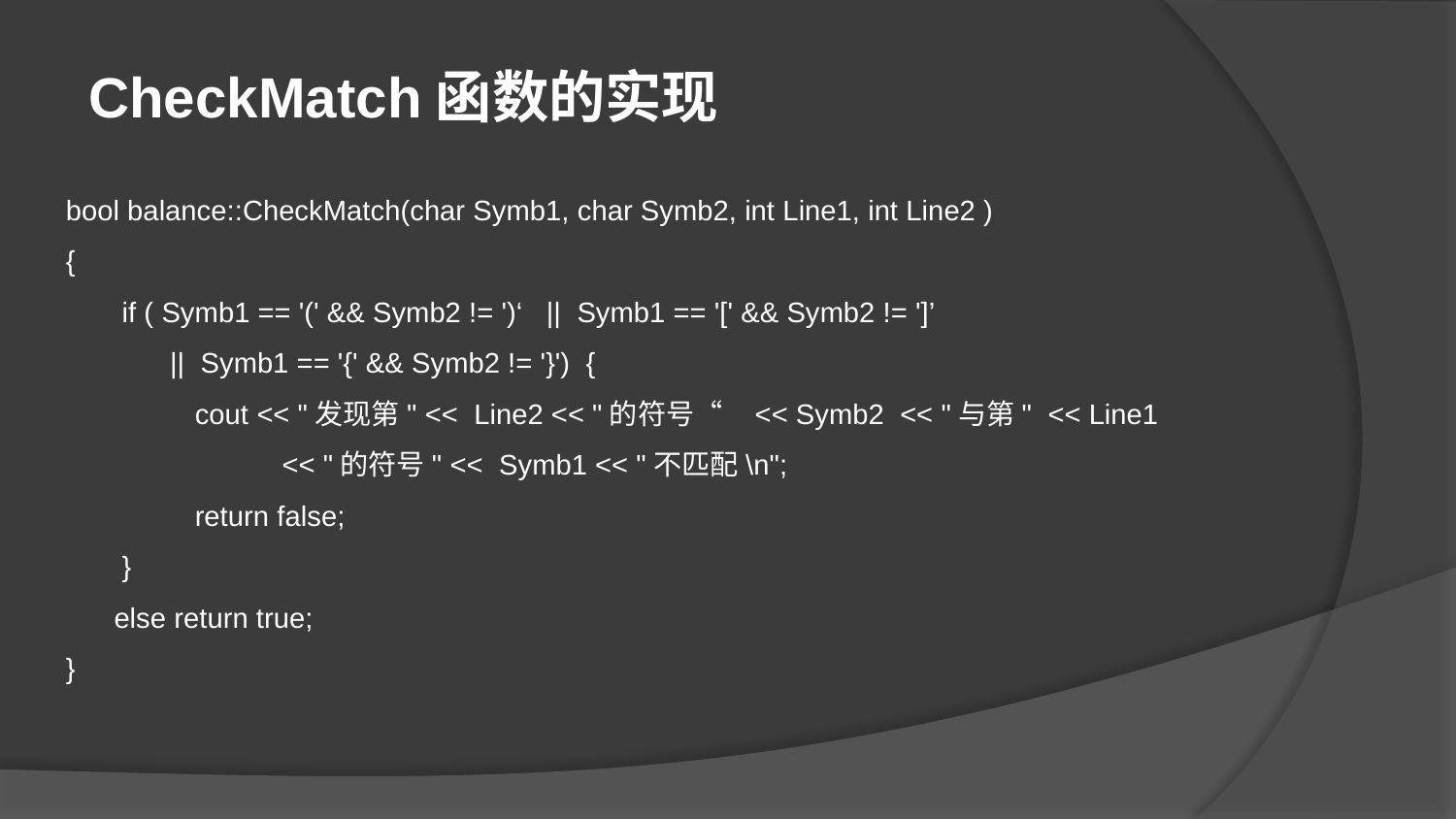

CheckMatch函数的实现
bool balance::CheckMatch(char Symb1, char Symb2, int Line1, int Line2 )
{
       if ( Symb1 == '(' && Symb2 != ')‘   ||  Symb1 == '[' && Symb2 != ']’
             ||  Symb1 == '{' && Symb2 != '}')  {
	    cout << "发现第" <<  Line2 << "的符号“    << Symb2  << "与第"  << Line1
                           << "的符号" <<  Symb1 << "不匹配\n";
	    return false;
       }
      else return true;
}